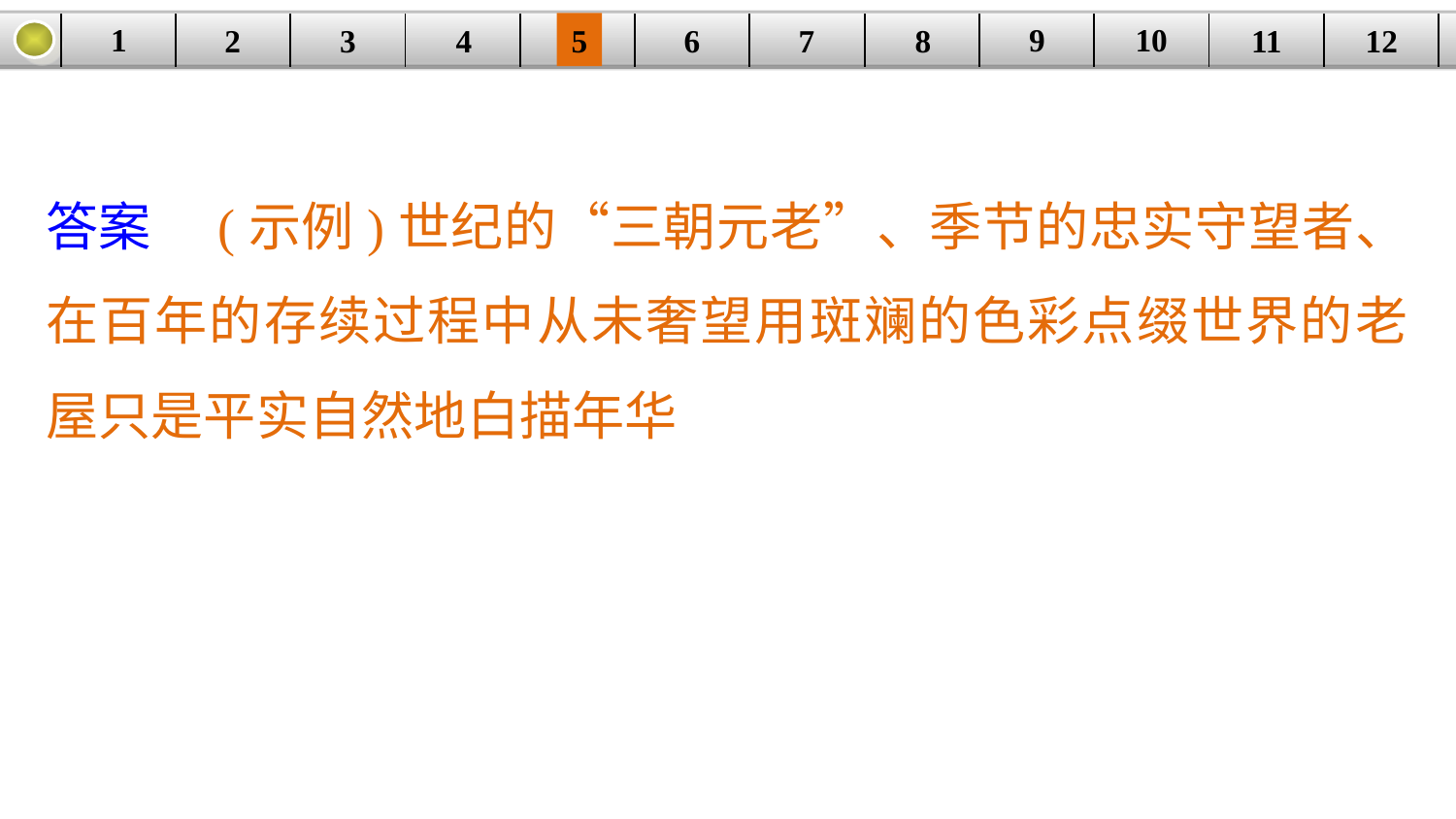

9
10
1
3
4
5
6
8
11
2
12
|  |  |  |  |  |  |  |  |  |  |  |  |
| --- | --- | --- | --- | --- | --- | --- | --- | --- | --- | --- | --- |
7

答案　(示例)世纪的“三朝元老”、季节的忠实守望者、在百年的存续过程中从未奢望用斑斓的色彩点缀世界的老屋只是平实自然地白描年华